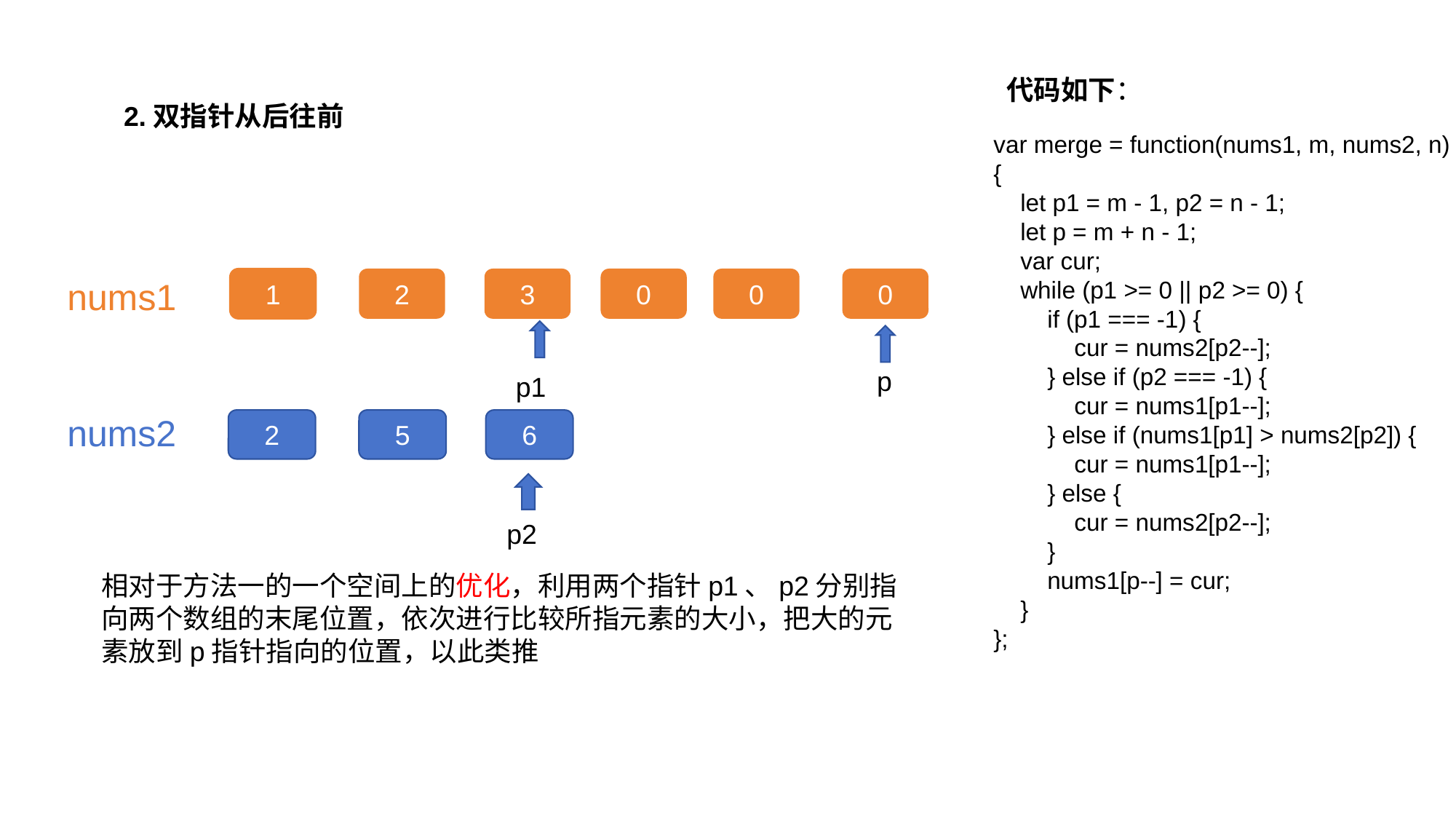

代码如下：
2.双指针从后往前

var merge = function(nums1, m, nums2, n) {
    let p1 = m - 1, p2 = n - 1;
    let p = m + n - 1;
    var cur;
    while (p1 >= 0 || p2 >= 0) {
        if (p1 === -1) {
            cur = nums2[p2--];
        } else if (p2 === -1) {
            cur = nums1[p1--];
        } else if (nums1[p1] > nums2[p2]) {
            cur = nums1[p1--];
        } else {
            cur = nums2[p2--];
        }
        nums1[p--] = cur;
    }
};
nums1
1
2
3
0
0
0

p
p1
nums2
2
5
6

p2
相对于方法一的一个空间上的优化，利用两个指针p1、p2分别指向两个数组的末尾位置，依次进行比较所指元素的大小，把大的元素放到p指针指向的位置，以此类推